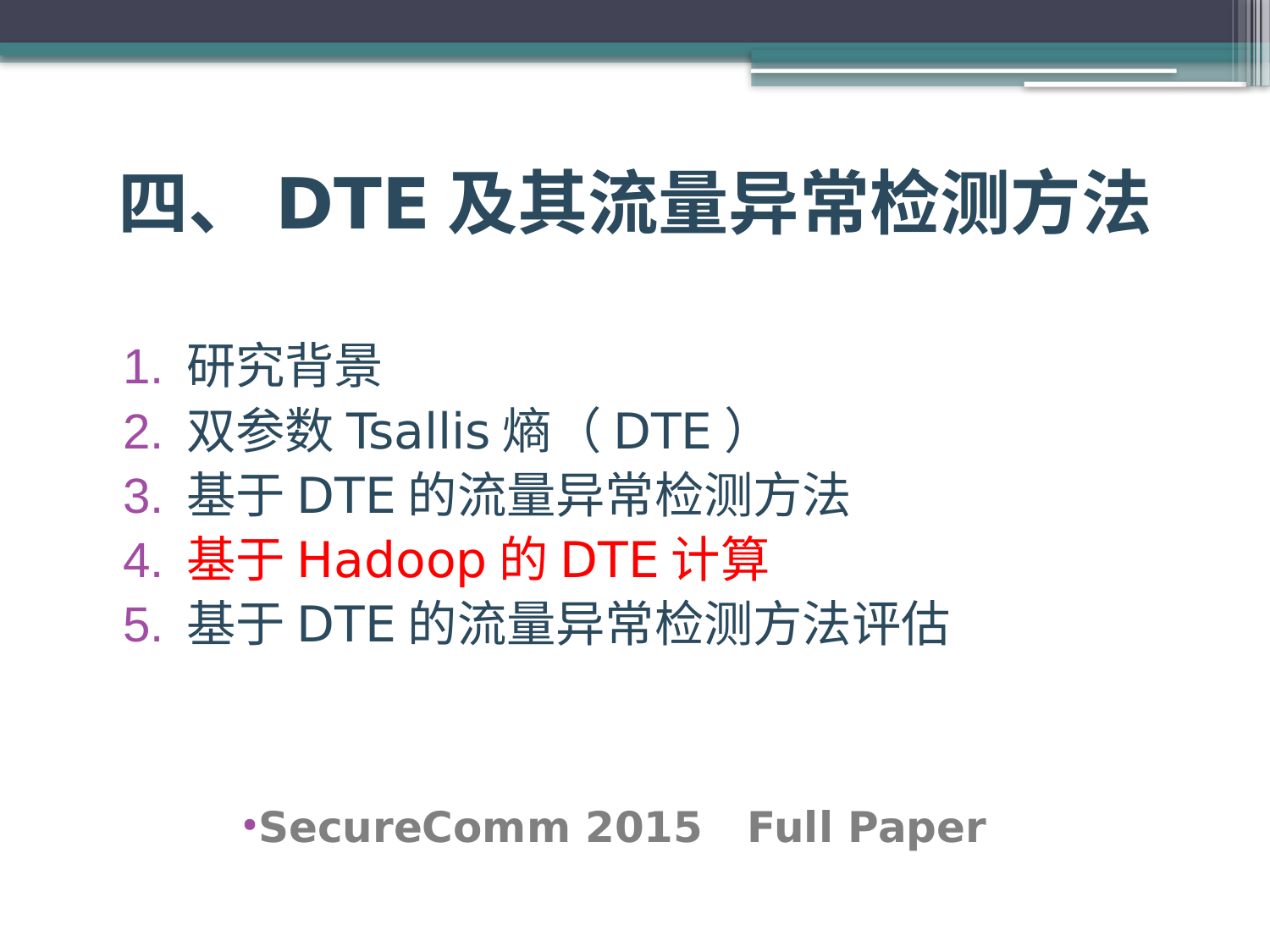

# 四、DTE及其流量异常检测方法
研究背景
双参数Tsallis熵（DTE）
基于DTE的流量异常检测方法
基于Hadoop的DTE计算
基于DTE的流量异常检测方法评估
SecureComm 2015   Full Paper